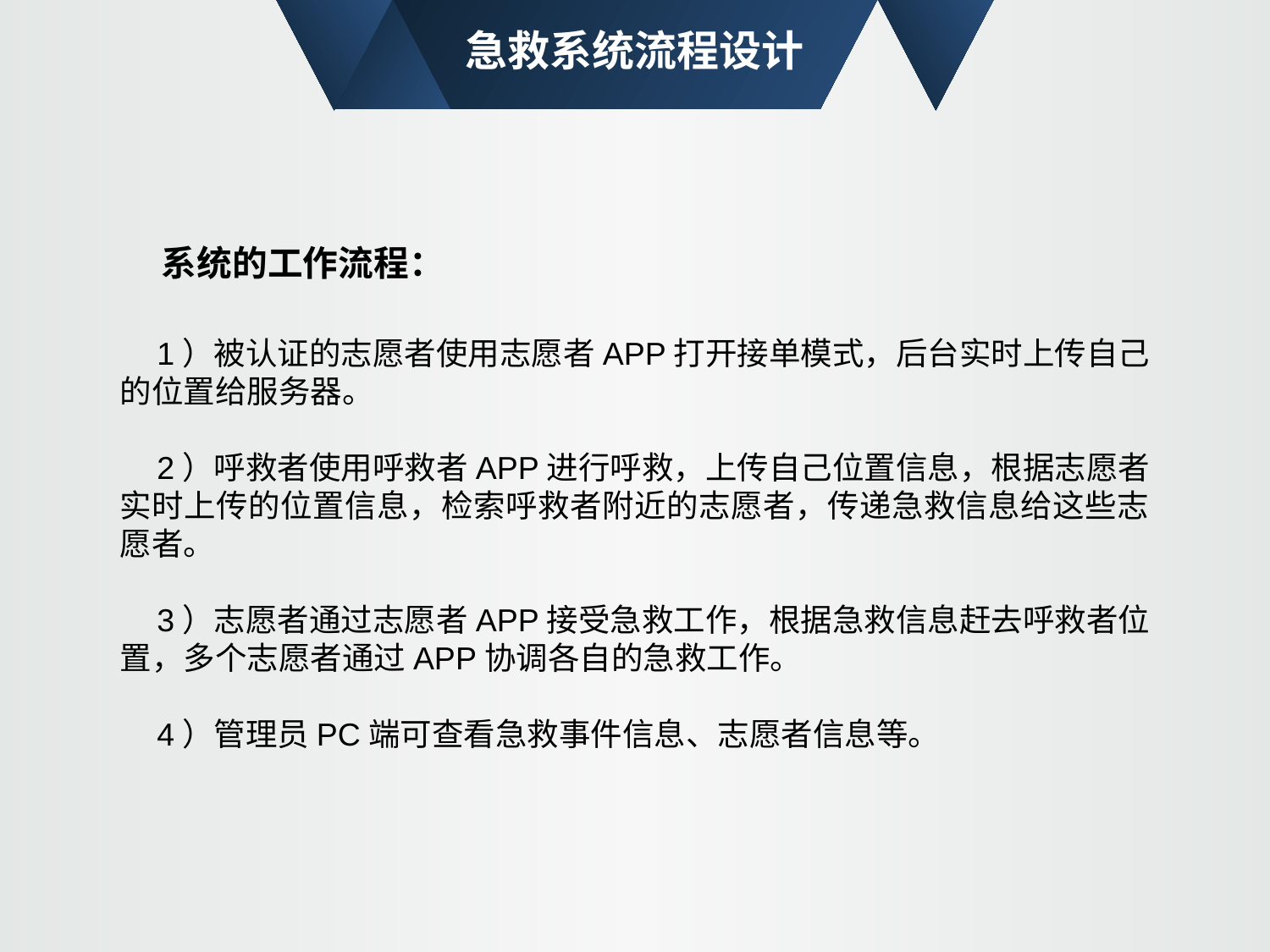

# 急救系统流程设计

1）被认证的志愿者使用志愿者APP打开接单模式，后台实时上传自己的位置给服务器。

2）呼救者使用呼救者APP进行呼救，上传自己位置信息，根据志愿者实时上传的位置信息，检索呼救者附近的志愿者，传递急救信息给这些志愿者。

3）志愿者通过志愿者APP接受急救工作，根据急救信息赶去呼救者位置，多个志愿者通过APP协调各自的急救工作。

4）管理员PC端可查看急救事件信息、志愿者信息等。
系统的工作流程：